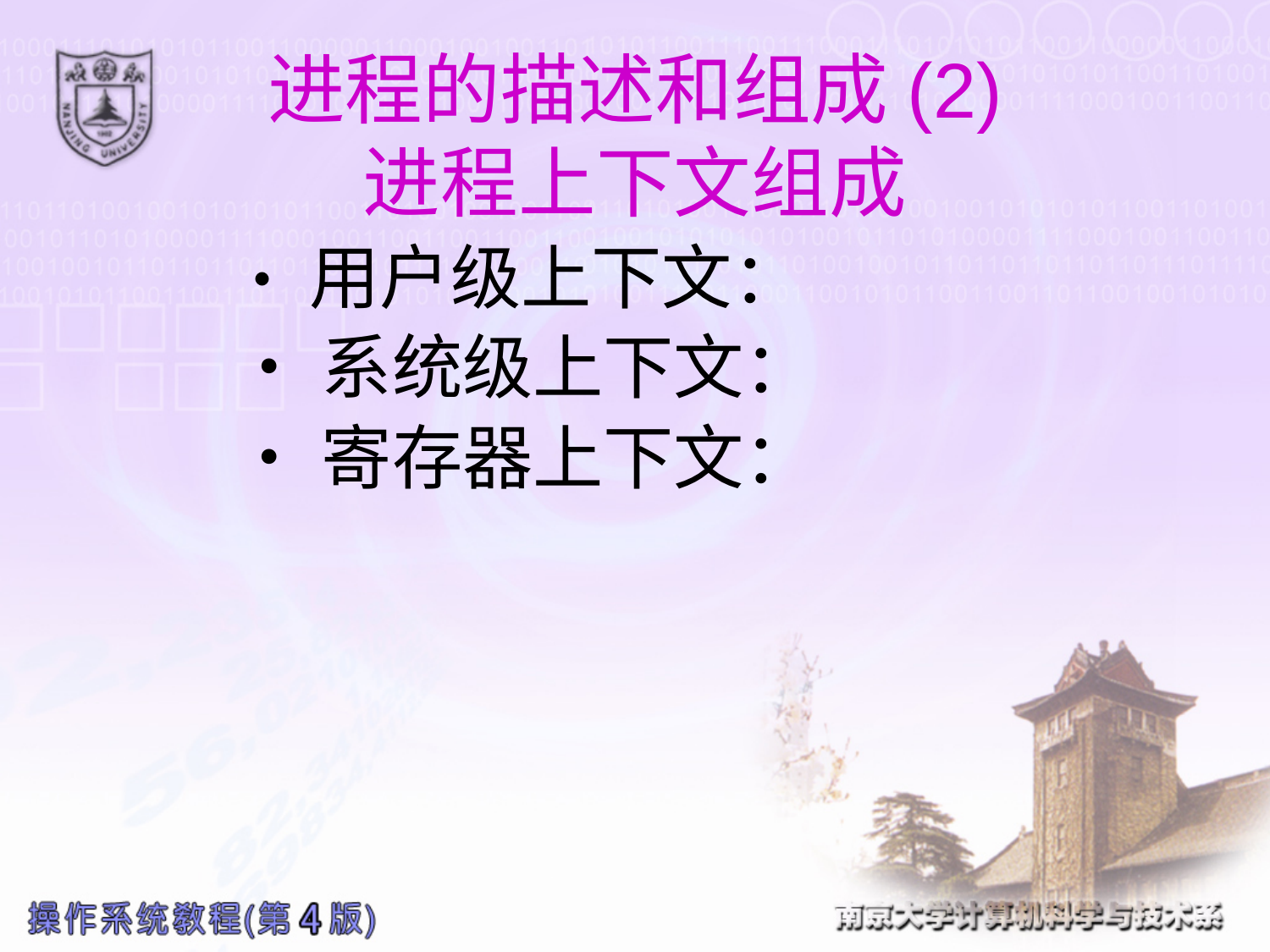

进程的描述和组成(2)
进程上下文组成
 •用户级上下文：
 •系统级上下文：
 •寄存器上下文：